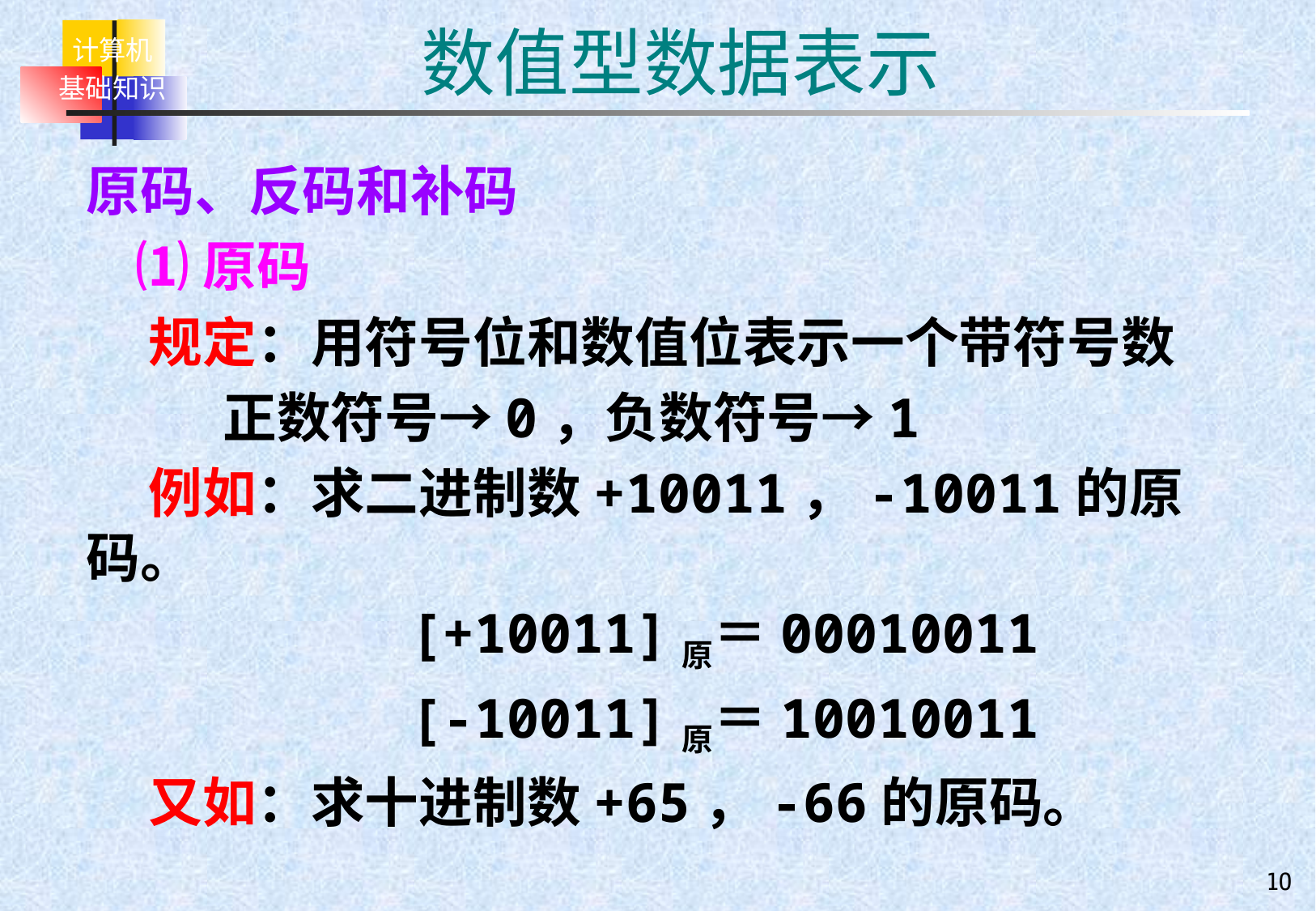

# 数值型数据表示
原码、反码和补码
    ⑴原码
    规定：用符号位和数值位表示一个带符号数
          正数符号→0，负数符号→1
    例如：求二进制数+10011，-10011的原码。
          [+10011]原＝00010011
          [-10011]原＝10010011
    又如：求十进制数+65，-66的原码。
10